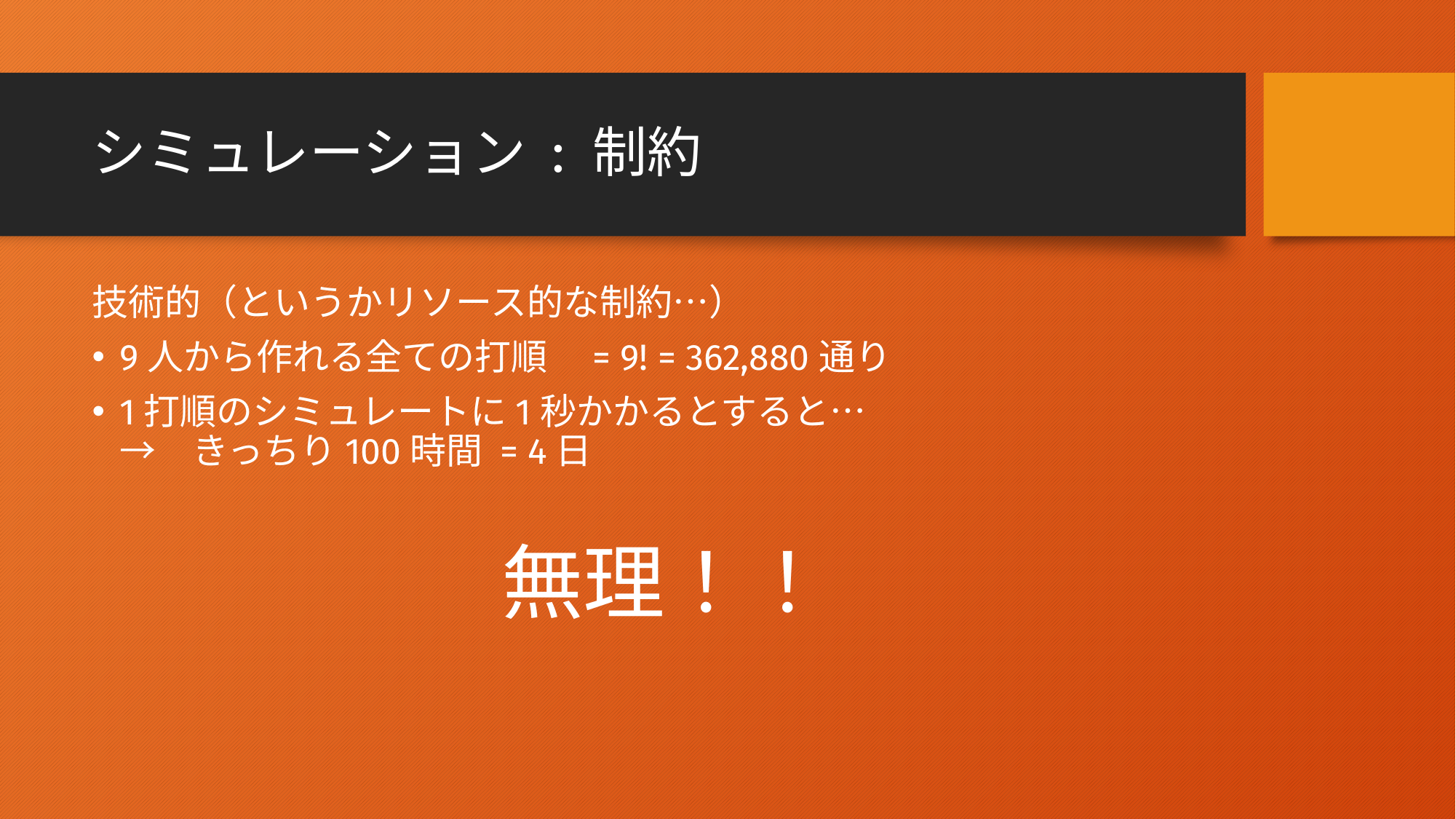

# シミュレーション : 制約
技術的（というかリソース的な制約…）
9人から作れる全ての打順　= 9! = 362,880通り
1打順のシミュレートに1秒かかるとすると…
→　きっちり100時間 = 4日

　　　　　無理！！